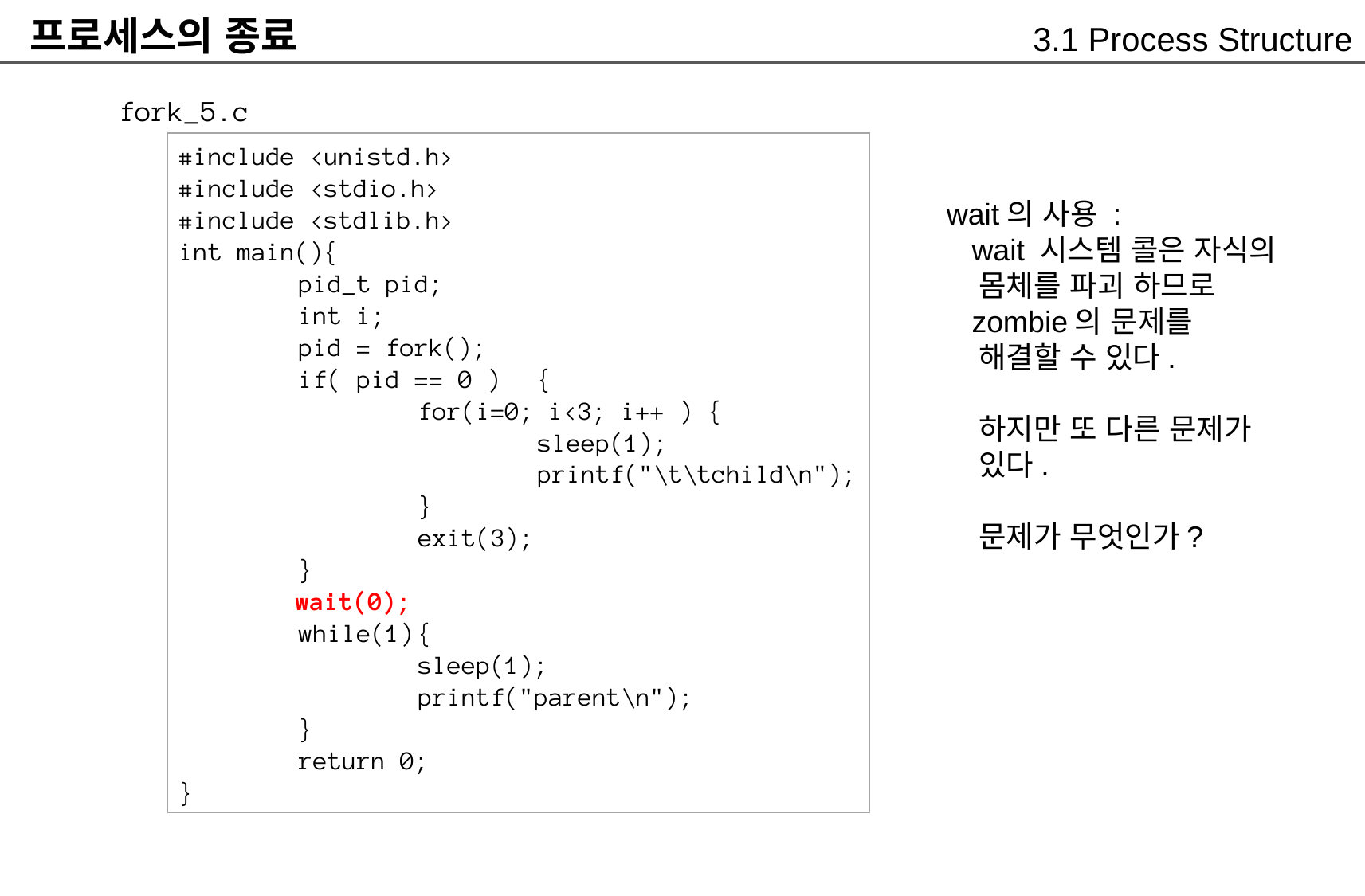

# 프로세스의 종료
3.1 Process Structure

fork_5.c
#include <unistd.h>
#include <stdio.h>
#include <stdlib.h>
int main(){
	pid_t pid;
	int i;
	pid = fork();
	if( pid == 0 )	{
		for(i=0; i<3; i++ ) {
			sleep(1);
			printf("\t\tchild\n");
		}
		exit(3);
	}
        wait(0);
	while(1)	{
		sleep(1);
		printf("parent\n");
	}
	return 0;
}
wait의 사용 :
   wait 시스템 콜은 자식의
   몸체를 파괴 하므로
   zombie의 문제를
   해결할 수 있다.

   하지만 또 다른 문제가
   있다.

   문제가 무엇인가?